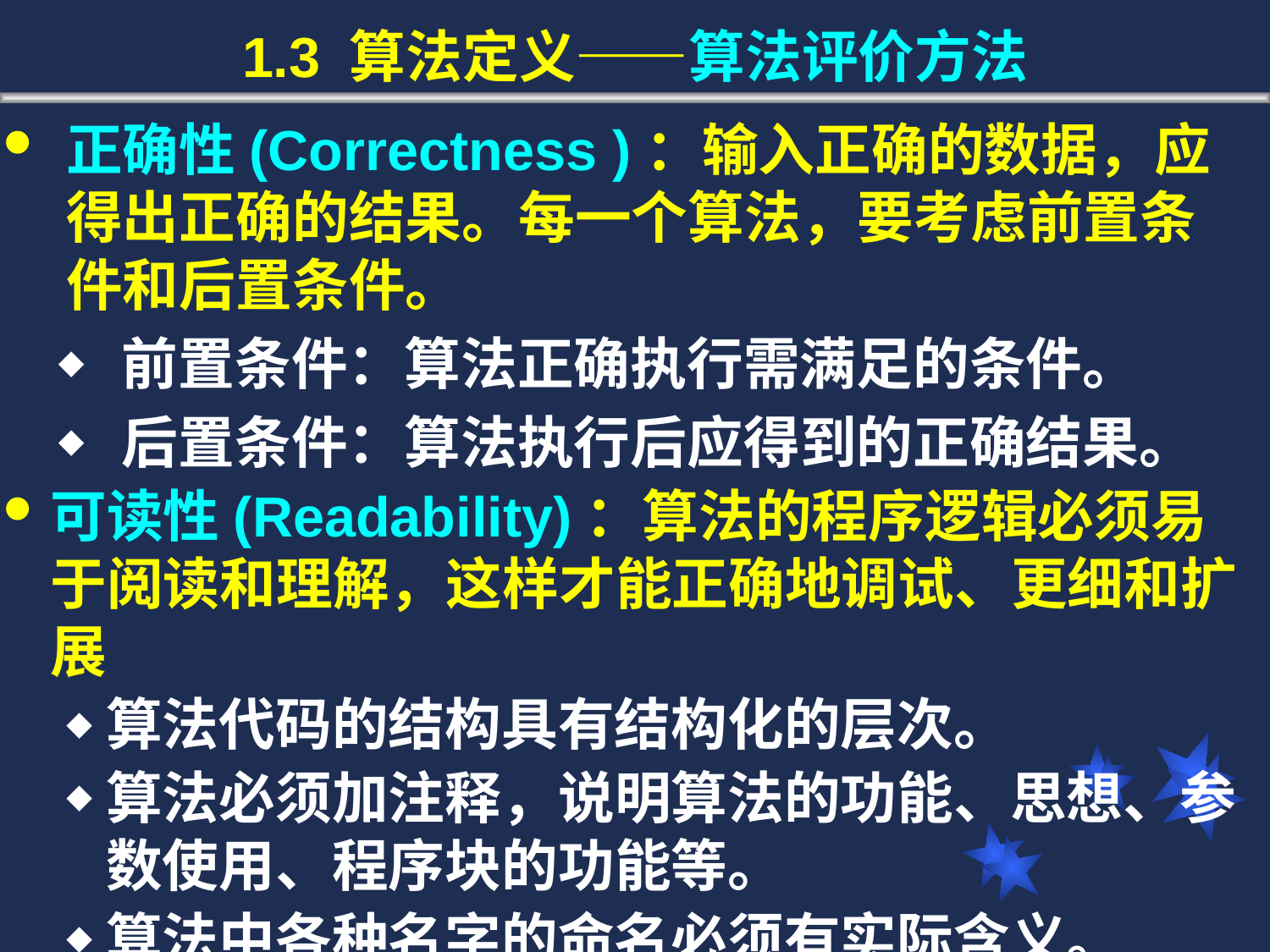

# 1.3 算法定义——算法评价方法
正确性(Correctness )：输入正确的数据，应得出正确的结果。每一个算法，要考虑前置条件和后置条件。
前置条件：算法正确执行需满足的条件。
后置条件：算法执行后应得到的正确结果。
可读性(Readability)：算法的程序逻辑必须易于阅读和理解，这样才能正确地调试、更细和扩展
算法代码的结构具有结构化的层次。
算法必须加注释，说明算法的功能、思想、参数使用、程序块的功能等。
算法中各种名字的命名必须有实际含义。